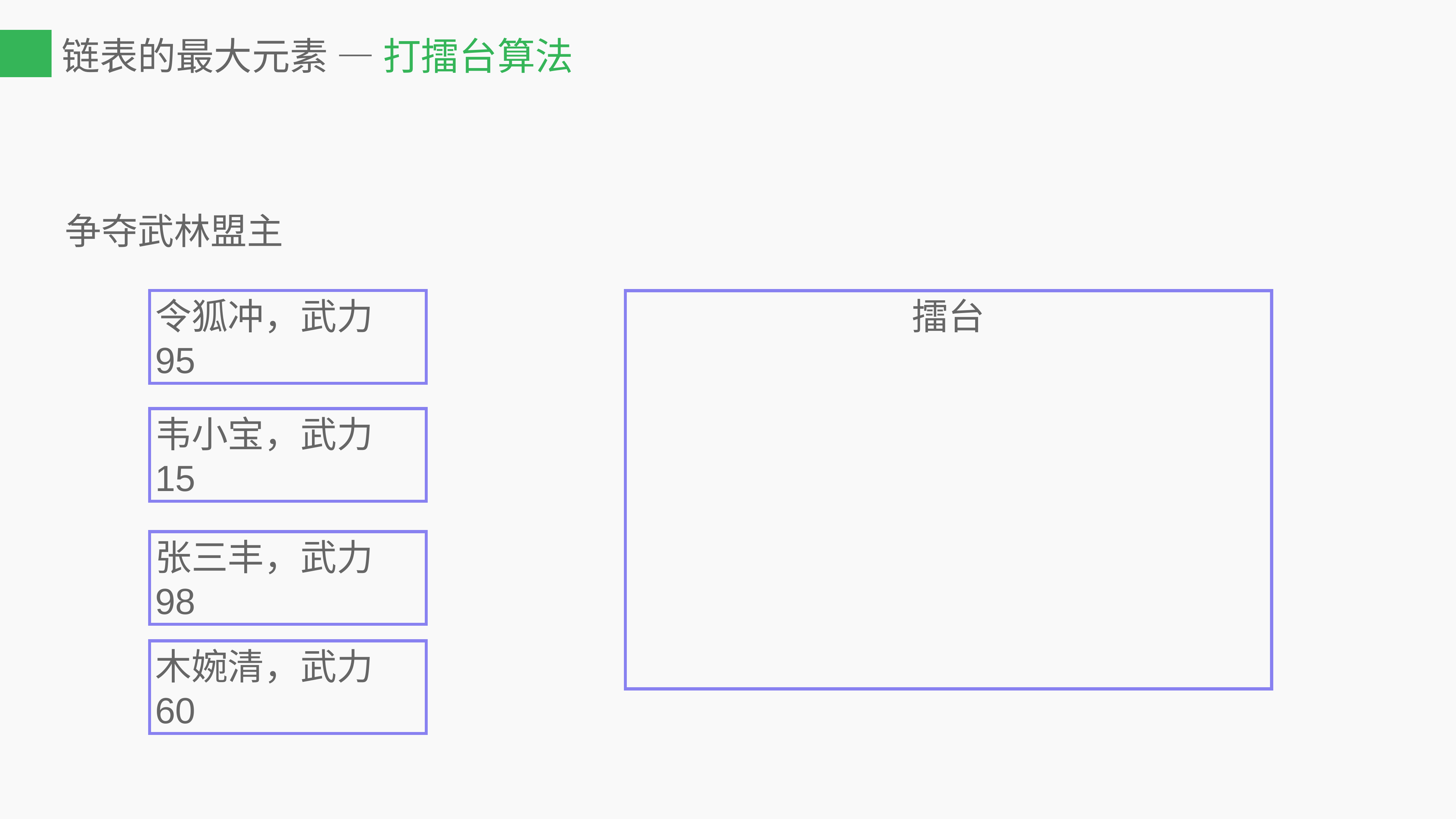

# 链表的最大元素 — 打擂台算法
争夺武林盟主

令狐冲，武力95
擂台

韦小宝，武力15
张三丰，武力98
木婉清，武力60